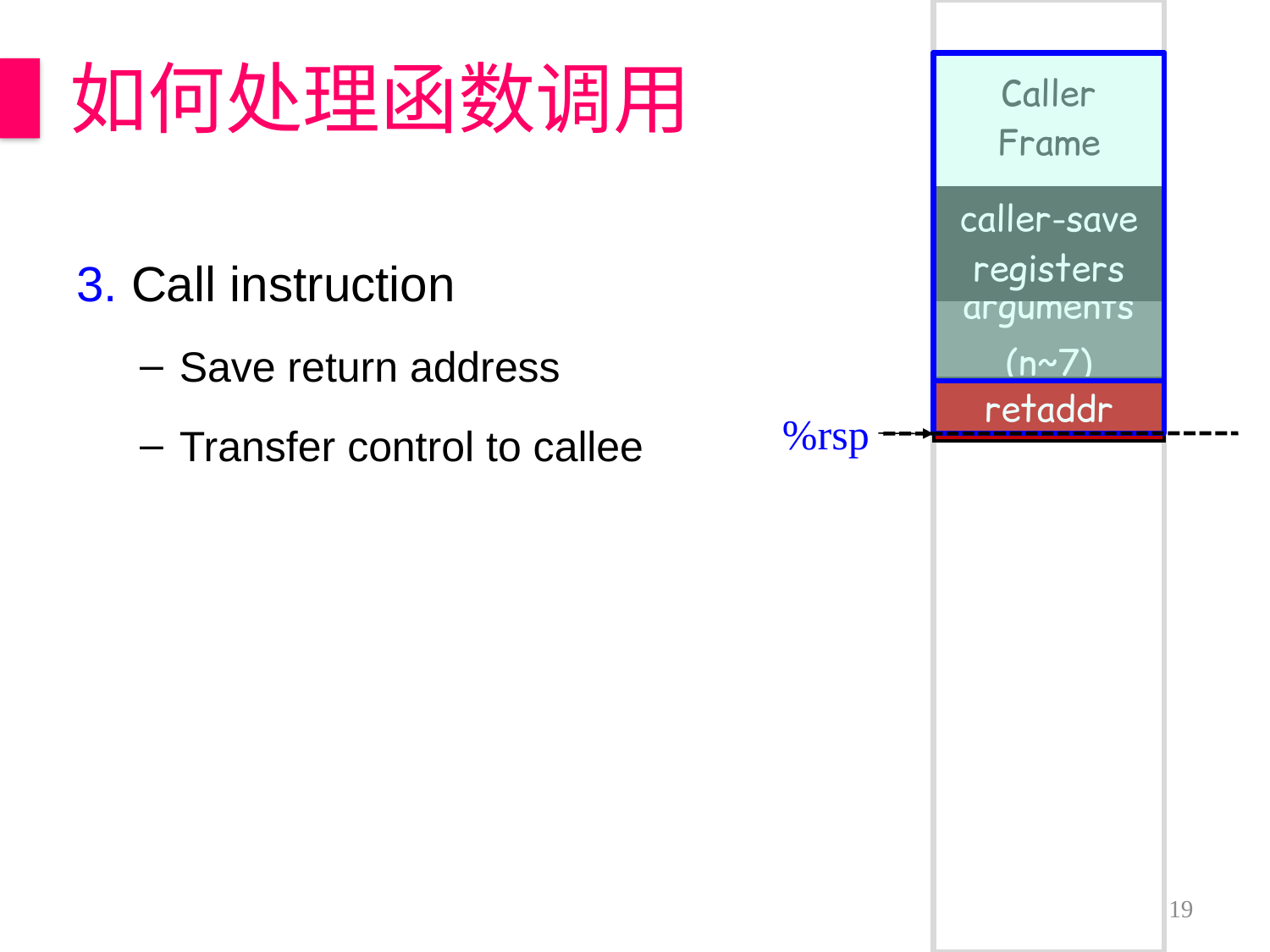

如何处理函数调用

| Caller Frame |
| --- |

| caller-save registers |
| --- |
3. Call instruction
Save return address
Transfer control to callee
| arguments (n~7) |
| --- |
| retaddr |
| --- |
%rsp

19